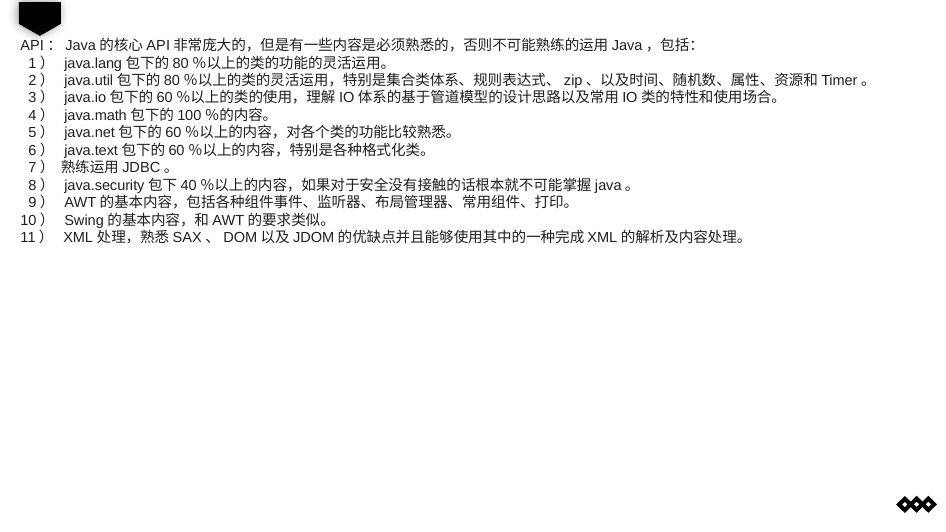

API：Java的核心API非常庞大的，但是有一些内容是必须熟悉的，否则不可能熟练的运用Java，包括：
  1）  java.lang包下的80％以上的类的功能的灵活运用。
  2）  java.util包下的80％以上的类的灵活运用，特别是集合类体系、规则表达式、zip、以及时间、随机数、属性、资源和Timer。
  3）  java.io包下的60％以上的类的使用，理解IO体系的基于管道模型的设计思路以及常用IO类的特性和使用场合。
  4）  java.math包下的100％的内容。
  5）  java.net包下的60％以上的内容，对各个类的功能比较熟悉。
  6）  java.text包下的60％以上的内容，特别是各种格式化类。
  7）  熟练运用JDBC。
  8）  java.security包下40％以上的内容，如果对于安全没有接触的话根本就不可能掌握java。
  9）  AWT的基本内容，包括各种组件事件、监听器、布局管理器、常用组件、打印。
10）  Swing的基本内容，和AWT的要求类似。
11）  XML处理，熟悉SAX、DOM以及JDOM的优缺点并且能够使用其中的一种完成XML的解析及内容处理。